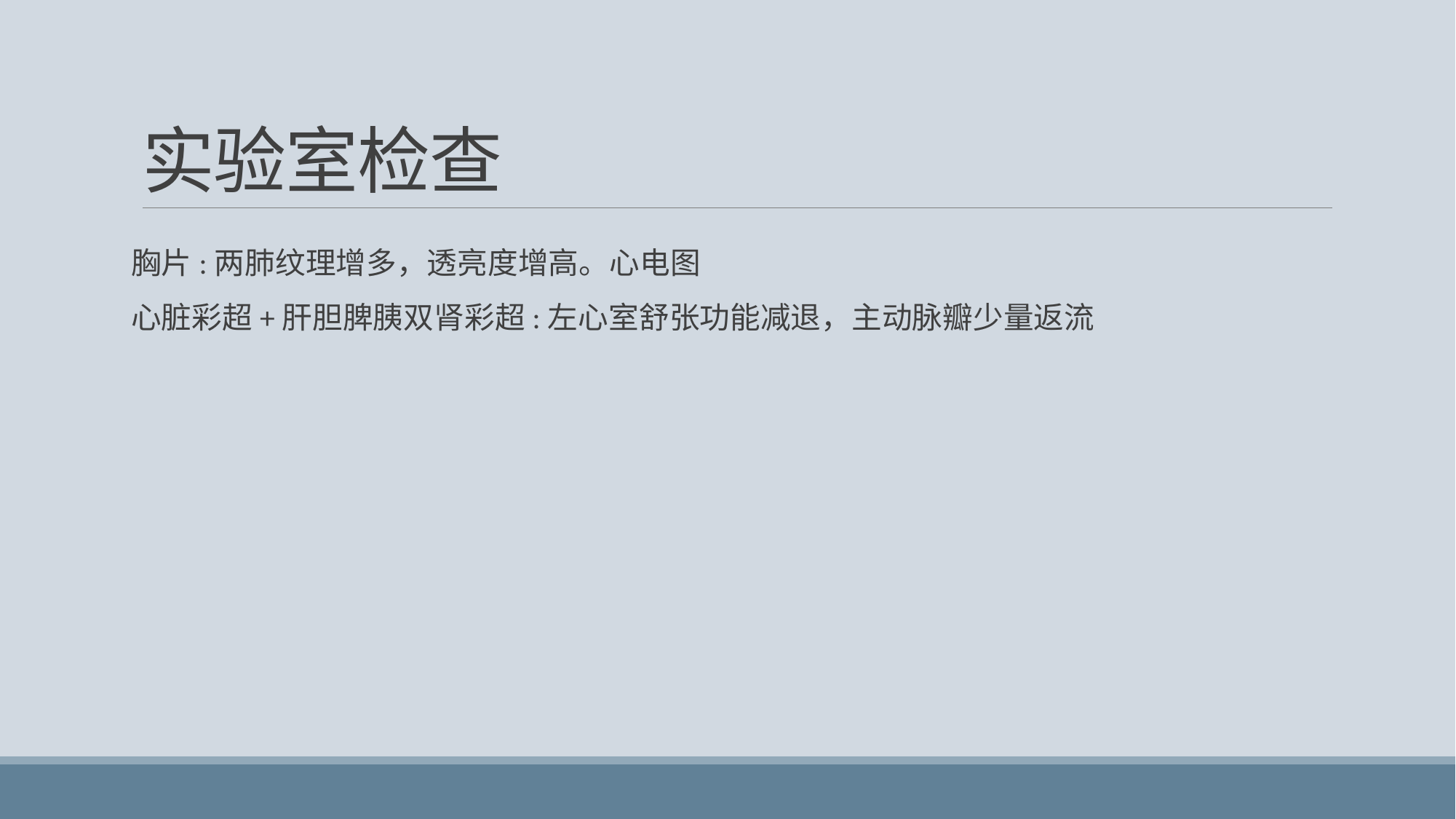

# 实验室检查
胸片:两肺纹理增多，透亮度增高。心电图
心脏彩超+肝胆脾胰双肾彩超:左心室舒张功能减退，主动脉瓣少量返流